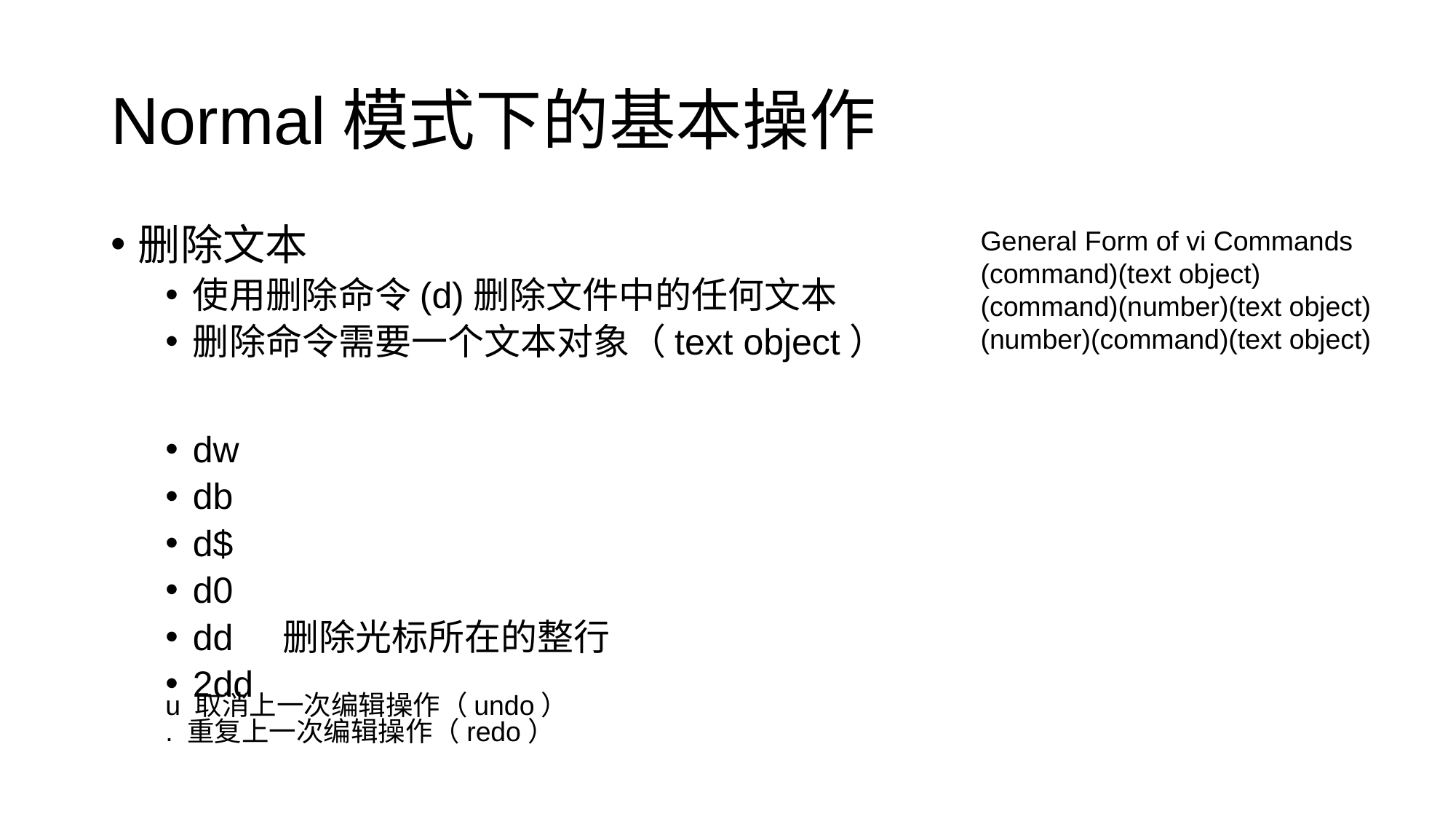

# Normal模式下的基本操作
删除文本
使用删除命令(d)删除文件中的任何文本
删除命令需要一个文本对象（text object）

dw
db
d$
d0
dd    删除光标所在的整行
2dd
General Form of vi Commands
(command)(text object)
(command)(number)(text object)
(number)(command)(text object)
u 取消上一次编辑操作（undo）
. 重复上一次编辑操作（redo）